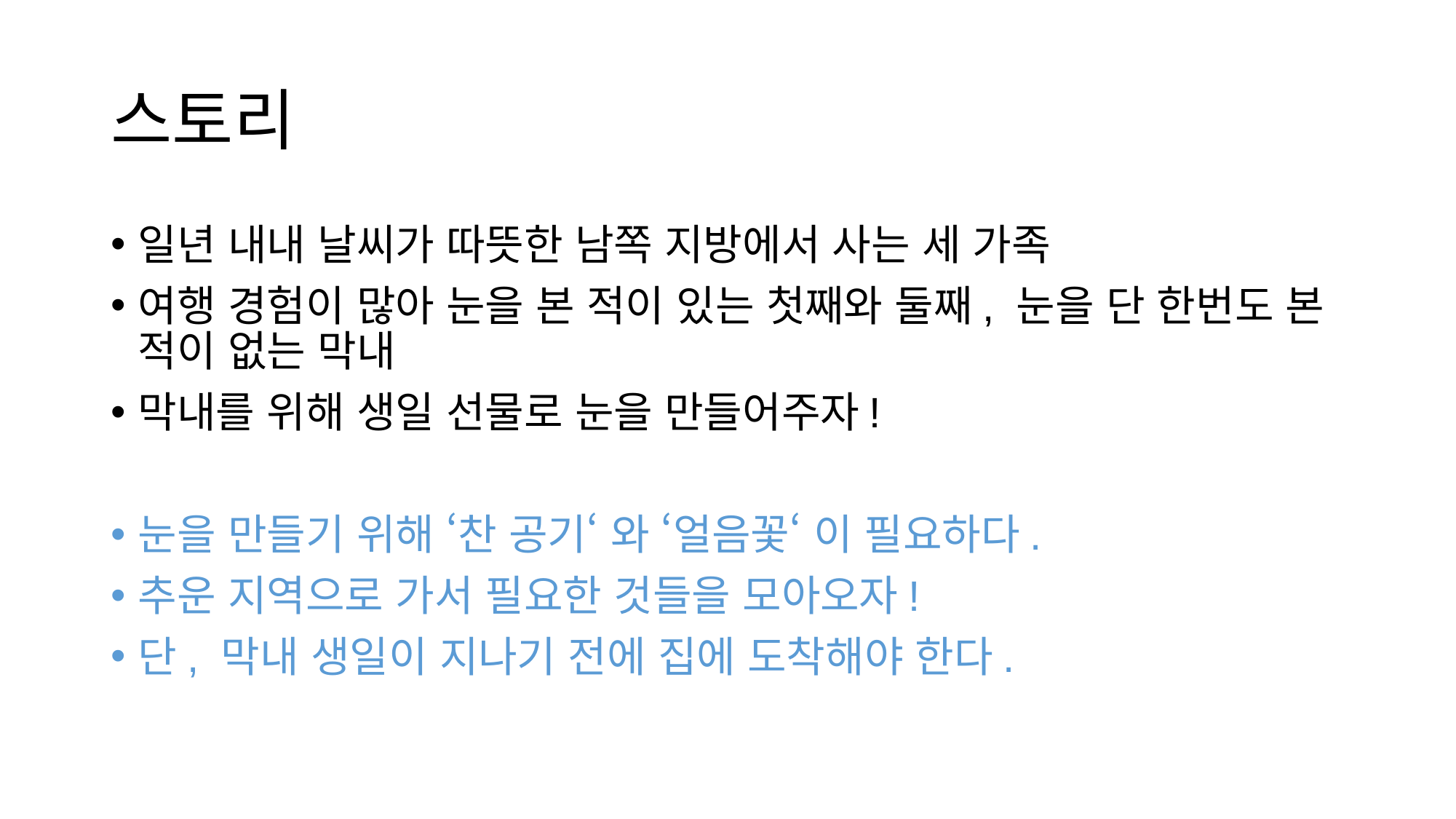

# 스토리
일년 내내 날씨가 따뜻한 남쪽 지방에서 사는 세 가족
여행 경험이 많아 눈을 본 적이 있는 첫째와 둘째, 눈을 단 한번도 본 적이 없는 막내
막내를 위해 생일 선물로 눈을 만들어주자!

눈을 만들기 위해 ‘찬 공기‘ 와 ‘얼음꽃‘ 이 필요하다.
추운 지역으로 가서 필요한 것들을 모아오자!
단, 막내 생일이 지나기 전에 집에 도착해야 한다.